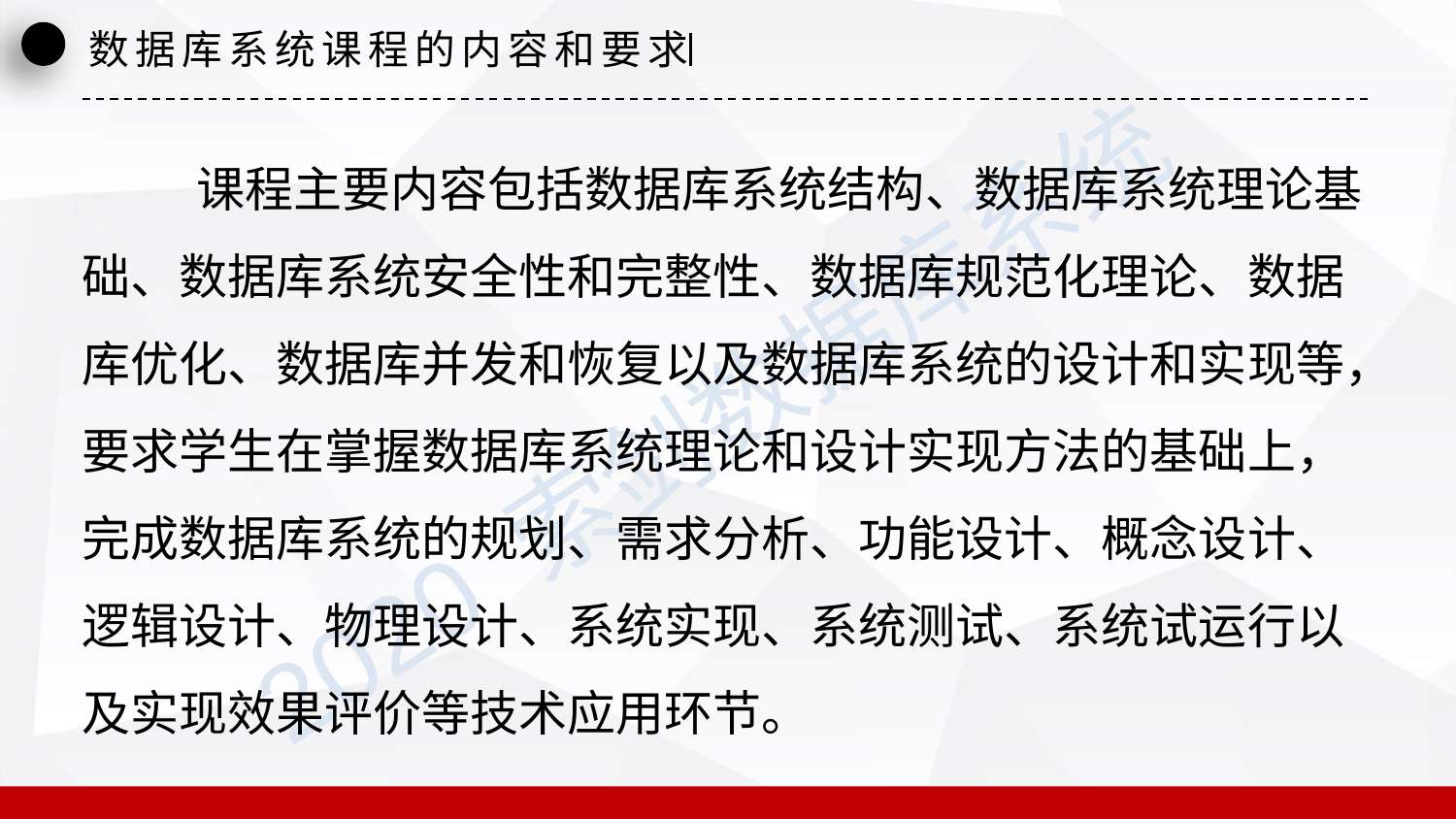

数据库系统课程的内容和要求

课程主要内容包括数据库系统结构、数据库系统理论基础、数据库系统安全性和完整性、数据库规范化理论、数据库优化、数据库并发和恢复以及数据库系统的设计和实现等，要求学生在掌握数据库系统理论和设计实现方法的基础上，完成数据库系统的规划、需求分析、功能设计、概念设计、逻辑设计、物理设计、系统实现、系统测试、系统试运行以及实现效果评价等技术应用环节。